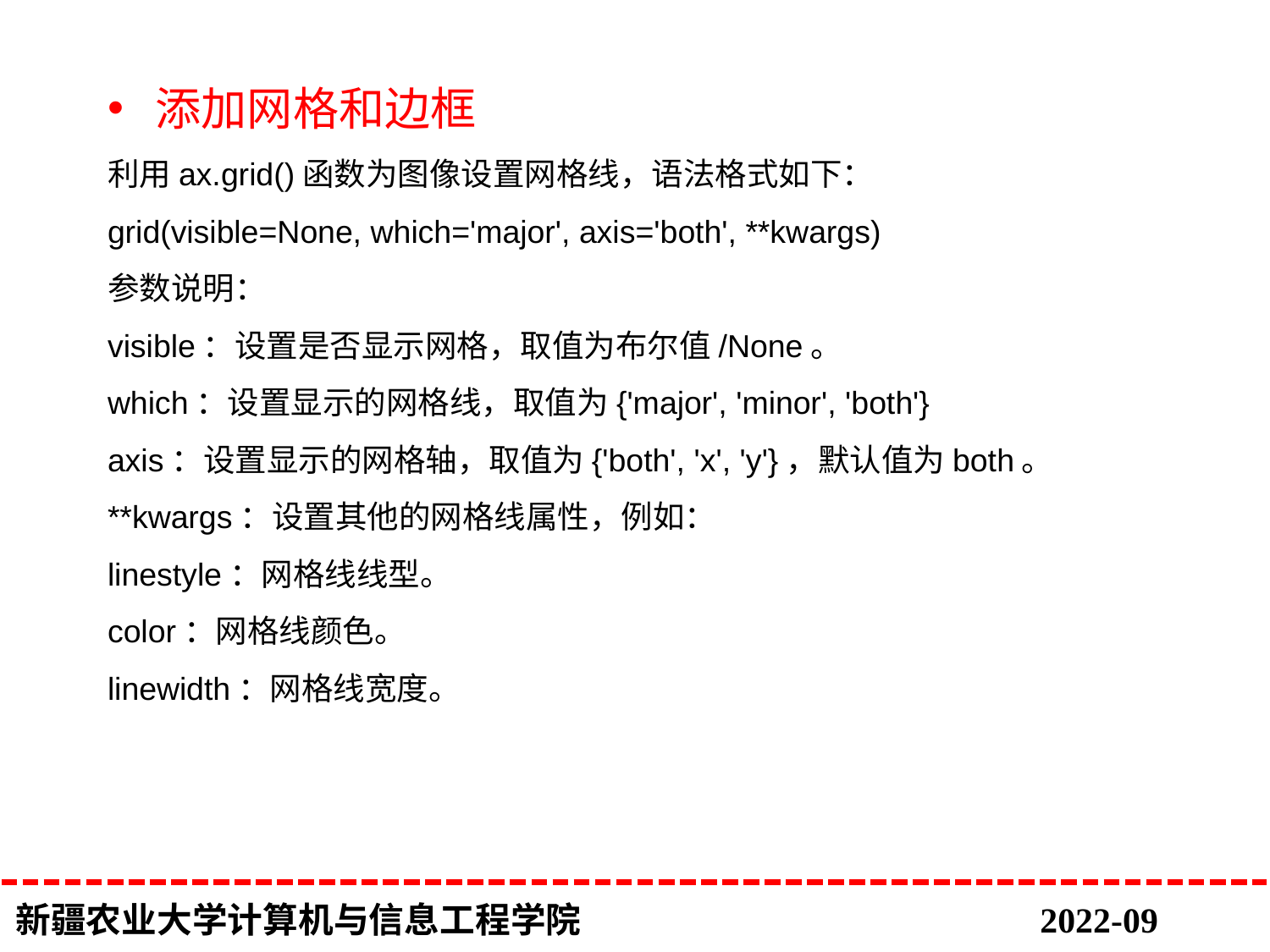

添加网格和边框
利用ax.grid()函数为图像设置网格线，语法格式如下：
grid(visible=None, which='major', axis='both', **kwargs)
参数说明：
visible：设置是否显示网格，取值为布尔值/None。
which：设置显示的网格线，取值为{'major', 'minor', 'both'}
axis：设置显示的网格轴，取值为{'both', 'x', 'y'}，默认值为both。
**kwargs：设置其他的网格线属性，例如：
linestyle：网格线线型。
color：网格线颜色。
linewidth：网格线宽度。